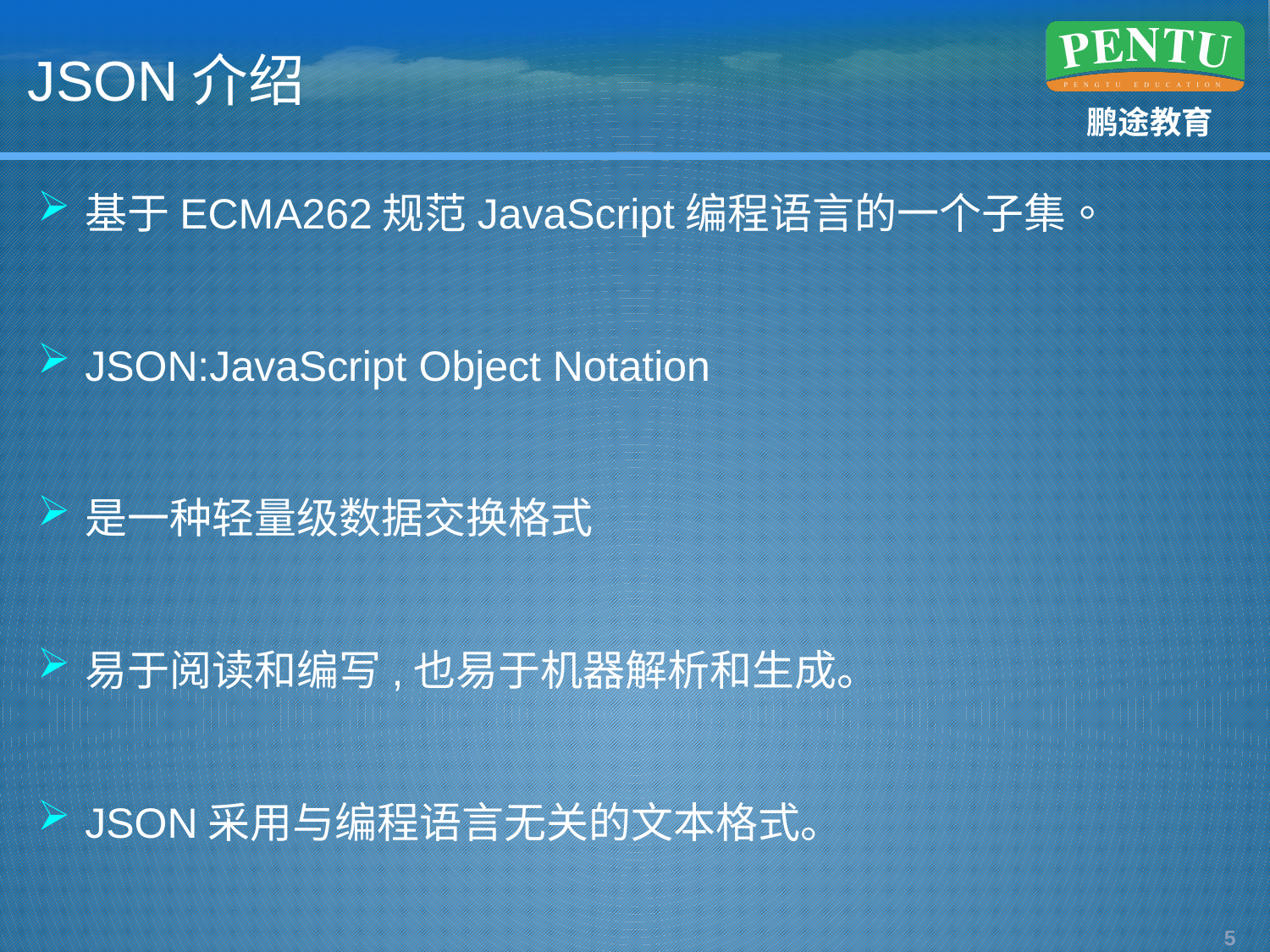

# JSON介绍
基于ECMA262规范JavaScript编程语言的一个子集。

JSON:JavaScript Object Notation

是一种轻量级数据交换格式

易于阅读和编写,也易于机器解析和生成。

JSON采用与编程语言无关的文本格式。
5